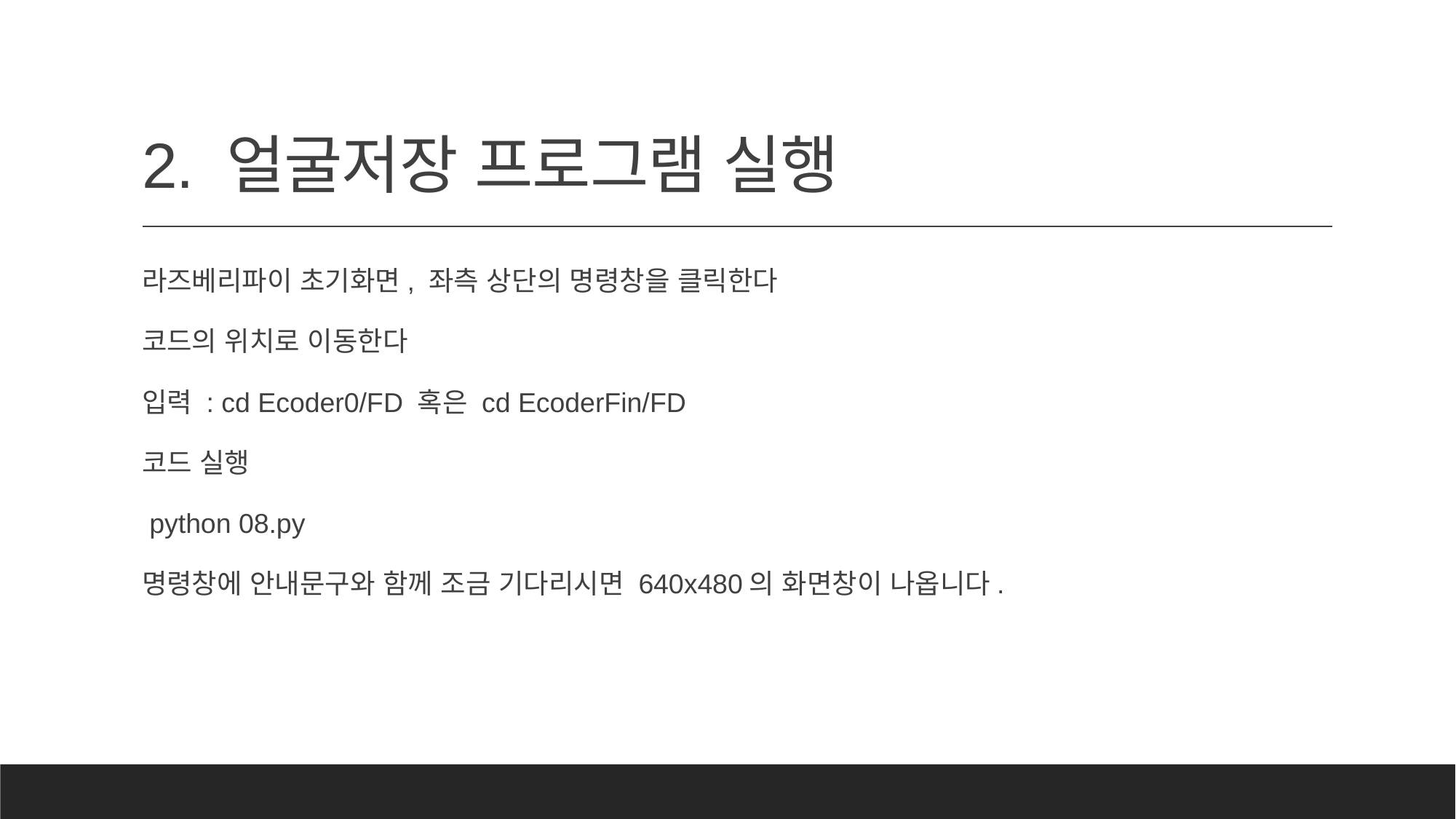

# 2. 얼굴저장 프로그램 실행
라즈베리파이 초기화면, 좌측 상단의 명령창을 클릭한다
코드의 위치로 이동한다
입력 : cd Ecoder0/FD 혹은 cd EcoderFin/FD
코드 실행
 python 08.py
명령창에 안내문구와 함께 조금 기다리시면 640x480의 화면창이 나옵니다.